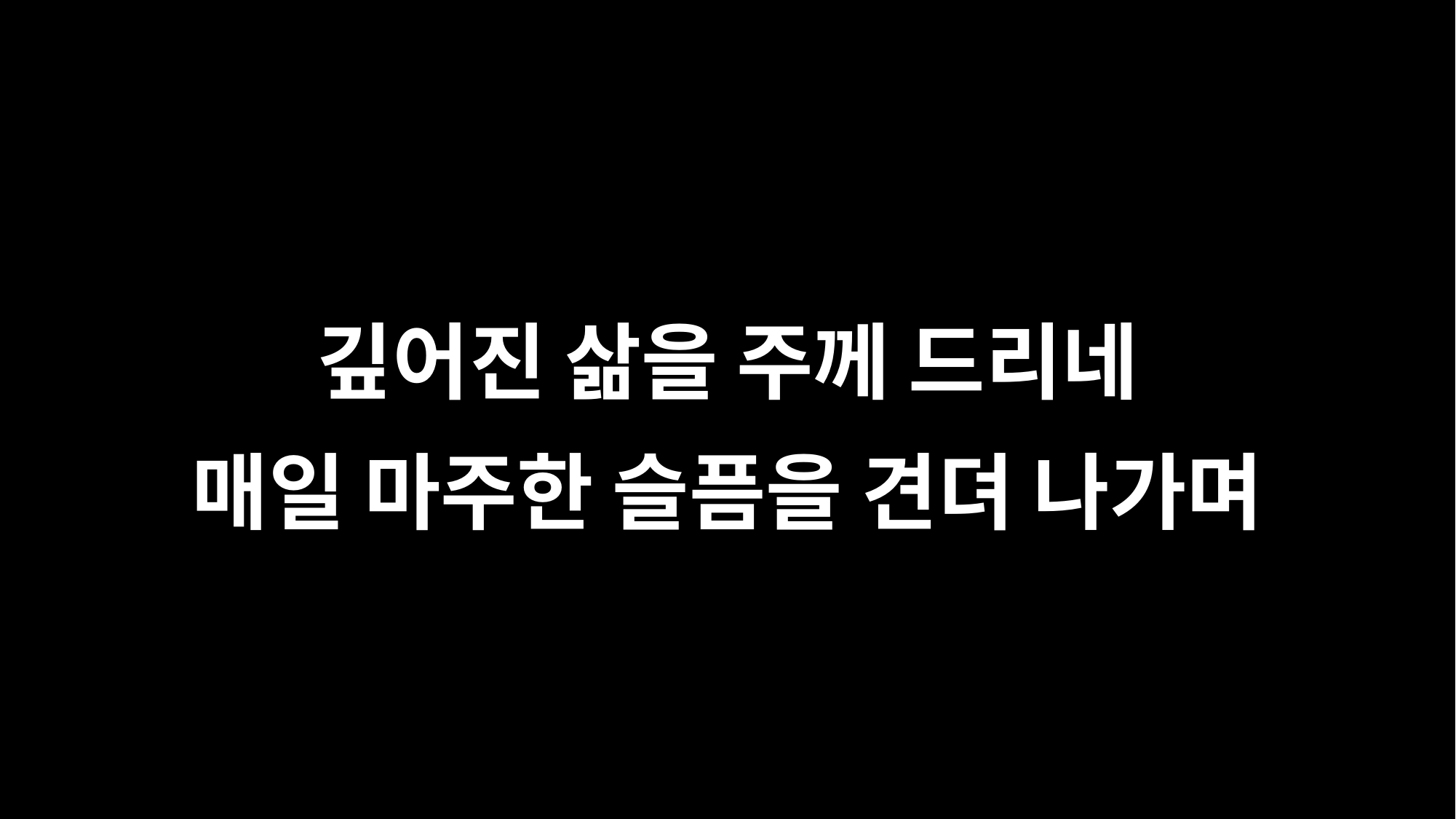

깊어진 삶을 주께 드리네
매일 마주한 슬픔을 견뎌 나가며